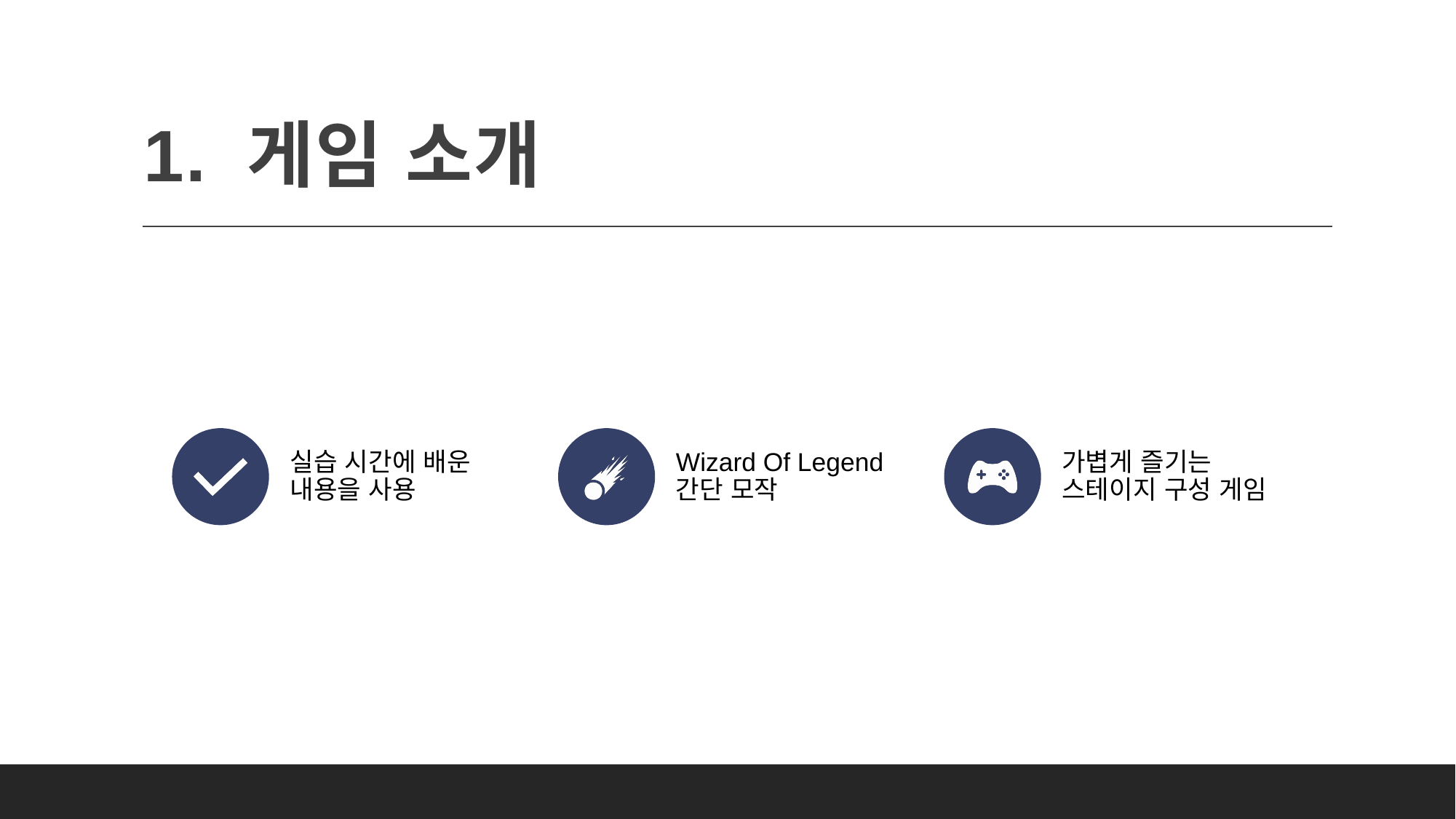

# 1. 게임 소개
실습 시간에 배운 내용을 사용
Wizard Of Legend 간단 모작
가볍게 즐기는 스테이지 구성 게임